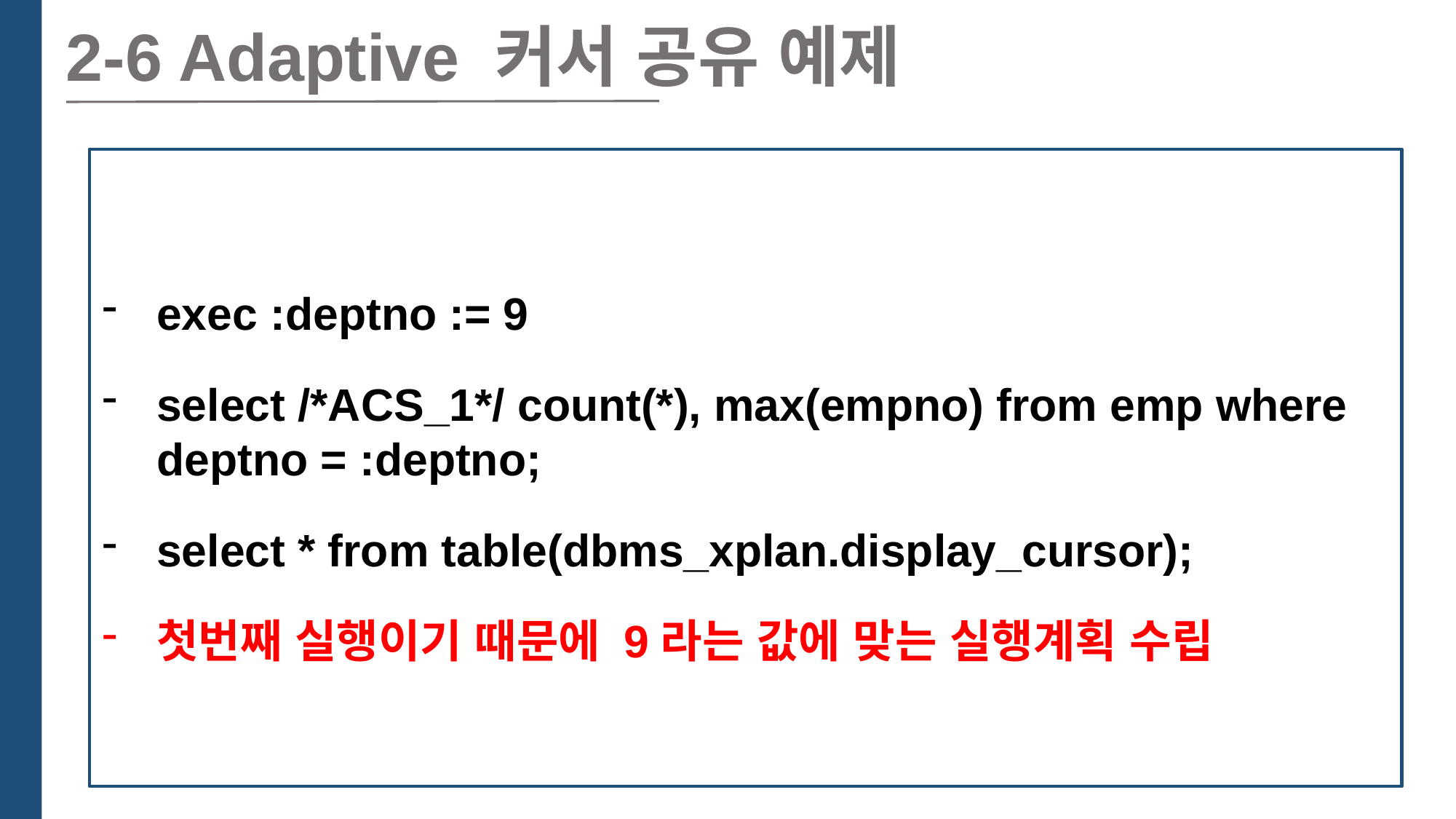

2-6 Adaptive 커서 공유 예제
exec :deptno := 9
select /*ACS_1*/ count(*), max(empno) from emp where deptno = :deptno;
select * from table(dbms_xplan.display_cursor);
첫번째 실행이기 때문에 9라는 값에 맞는 실행계획 수립